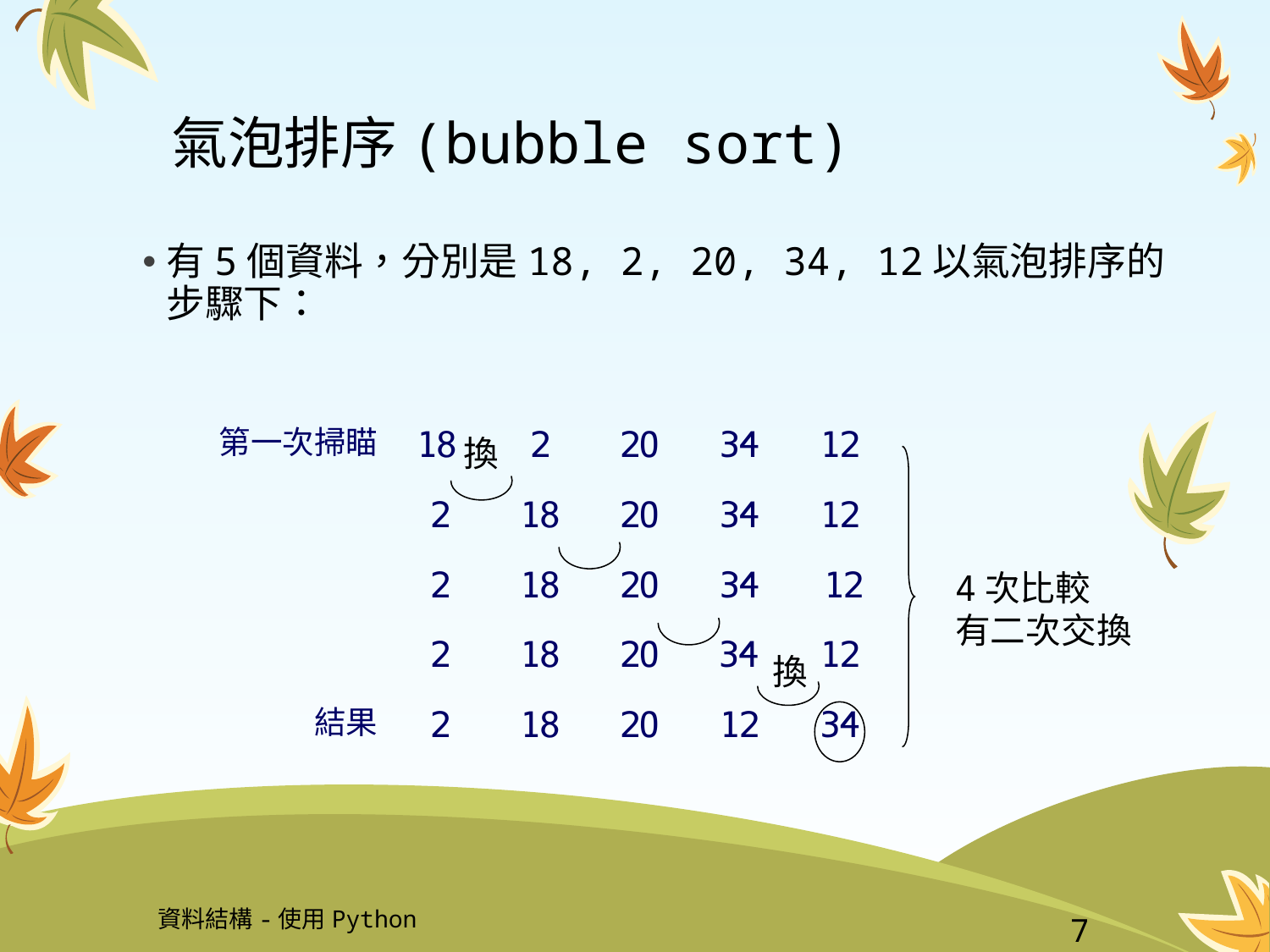

# 氣泡排序(bubble sort)
有5個資料，分別是18, 2, 20, 34, 12以氣泡排序的步驟下：

第一次掃瞄
18
2
20
34

12
換

2
18
20
34
12

2
18
20
34
  12
4次比較
有二次交換

2
18
20
  34
12

換

結果
2
18
20
12
34

資料結構-使用Python
7